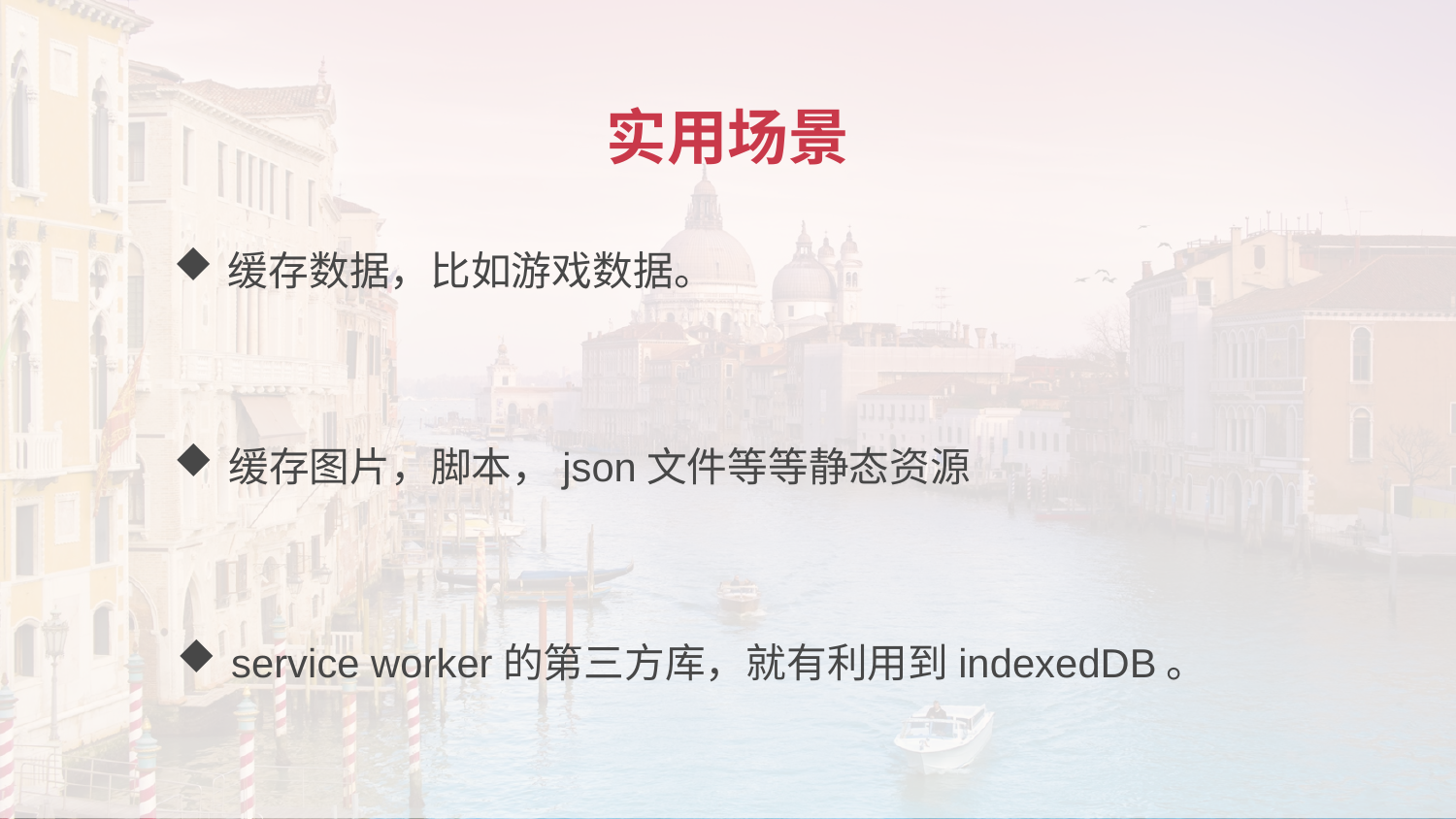

实用场景
缓存数据，比如游戏数据。
缓存图片，脚本，json文件等等静态资源
service worker的第三方库，就有利用到indexedDB。